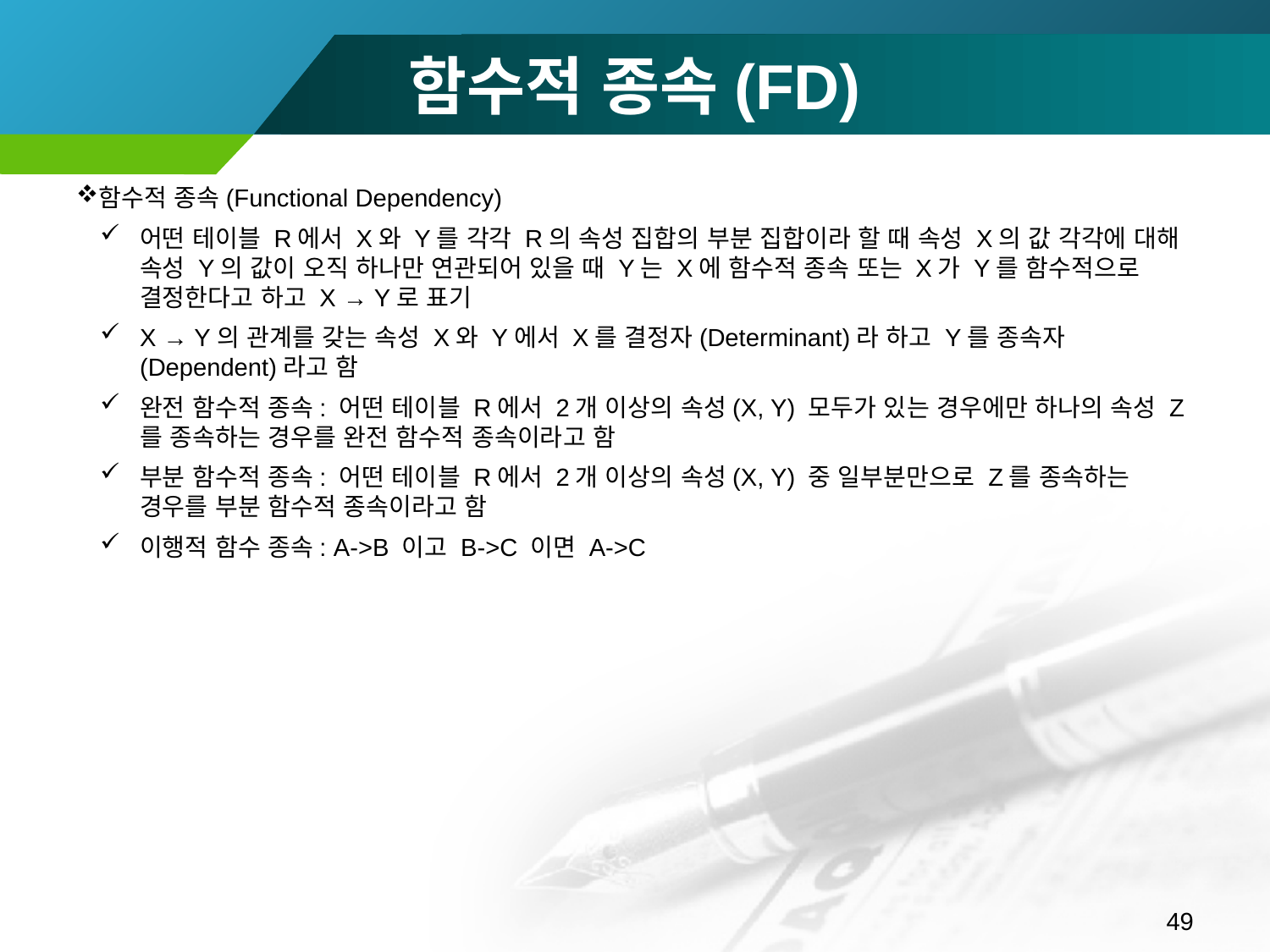

# 함수적 종속(FD)
함수적 종속(Functional Dependency)
어떤 테이블 R에서 X와 Y를 각각 R의 속성 집합의 부분 집합이라 할 때 속성 X의 값 각각에 대해 속성 Y의 값이 오직 하나만 연관되어 있을 때 Y는 X에 함수적 종속 또는 X가 Y를 함수적으로 결정한다고 하고 X → Y로 표기
X → Y의 관계를 갖는 속성 X와 Y에서 X를 결정자(Determinant)라 하고 Y를 종속자(Dependent)라고 함
완전 함수적 종속: 어떤 테이블 R에서 2개 이상의 속성(X, Y) 모두가 있는 경우에만 하나의 속성 Z를 종속하는 경우를 완전 함수적 종속이라고 함
부분 함수적 종속: 어떤 테이블 R에서 2개 이상의 속성(X, Y) 중 일부분만으로 Z를 종속하는 경우를 부분 함수적 종속이라고 함
이행적 함수 종속: A->B 이고 B->C 이면 A->C
49